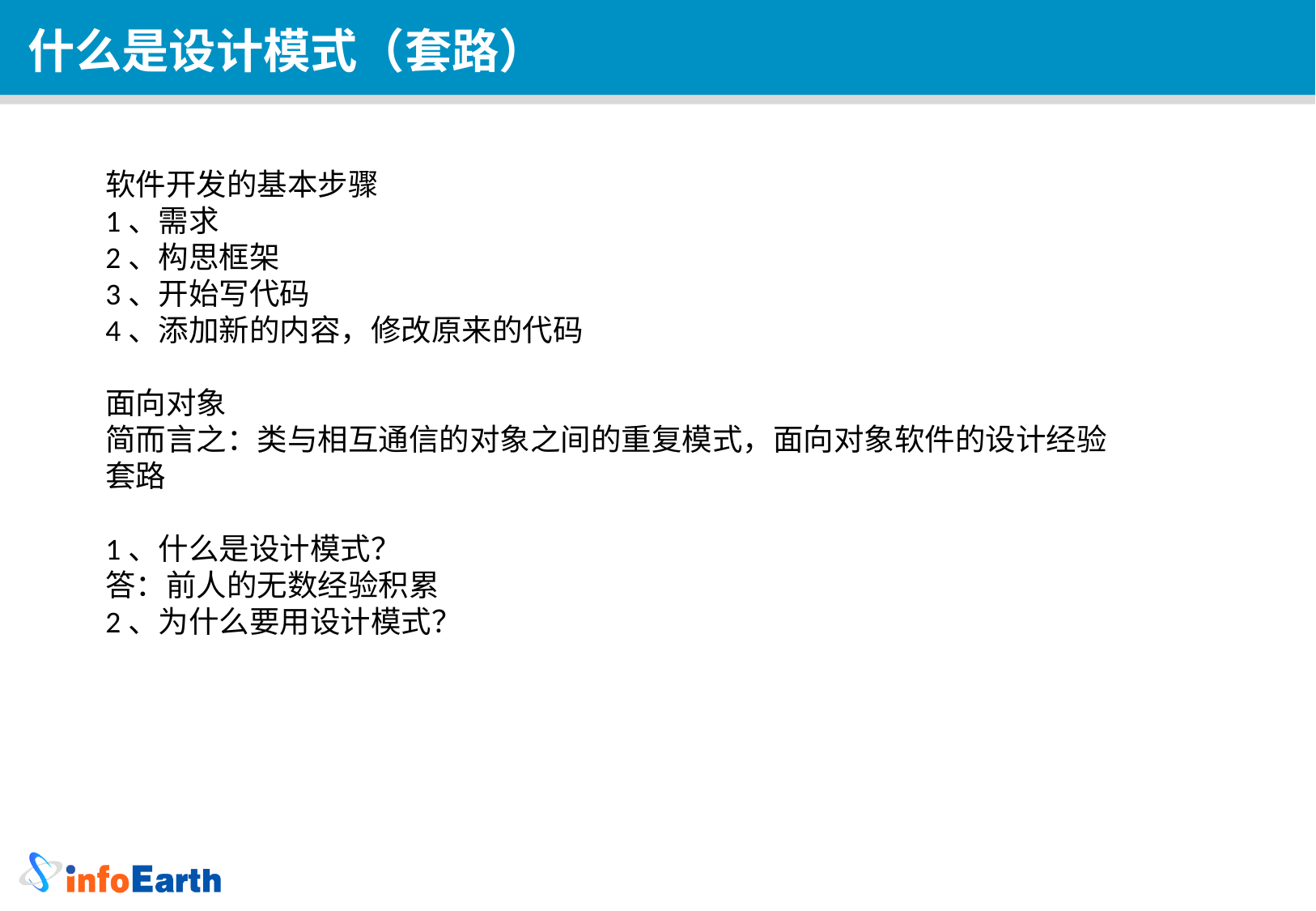

什么是设计模式（套路）
软件开发的基本步骤
1、需求
2、构思框架
3、开始写代码
4、添加新的内容，修改原来的代码

面向对象
简而言之：类与相互通信的对象之间的重复模式，面向对象软件的设计经验
套路

1、什么是设计模式？
答：前人的无数经验积累
2、为什么要用设计模式？